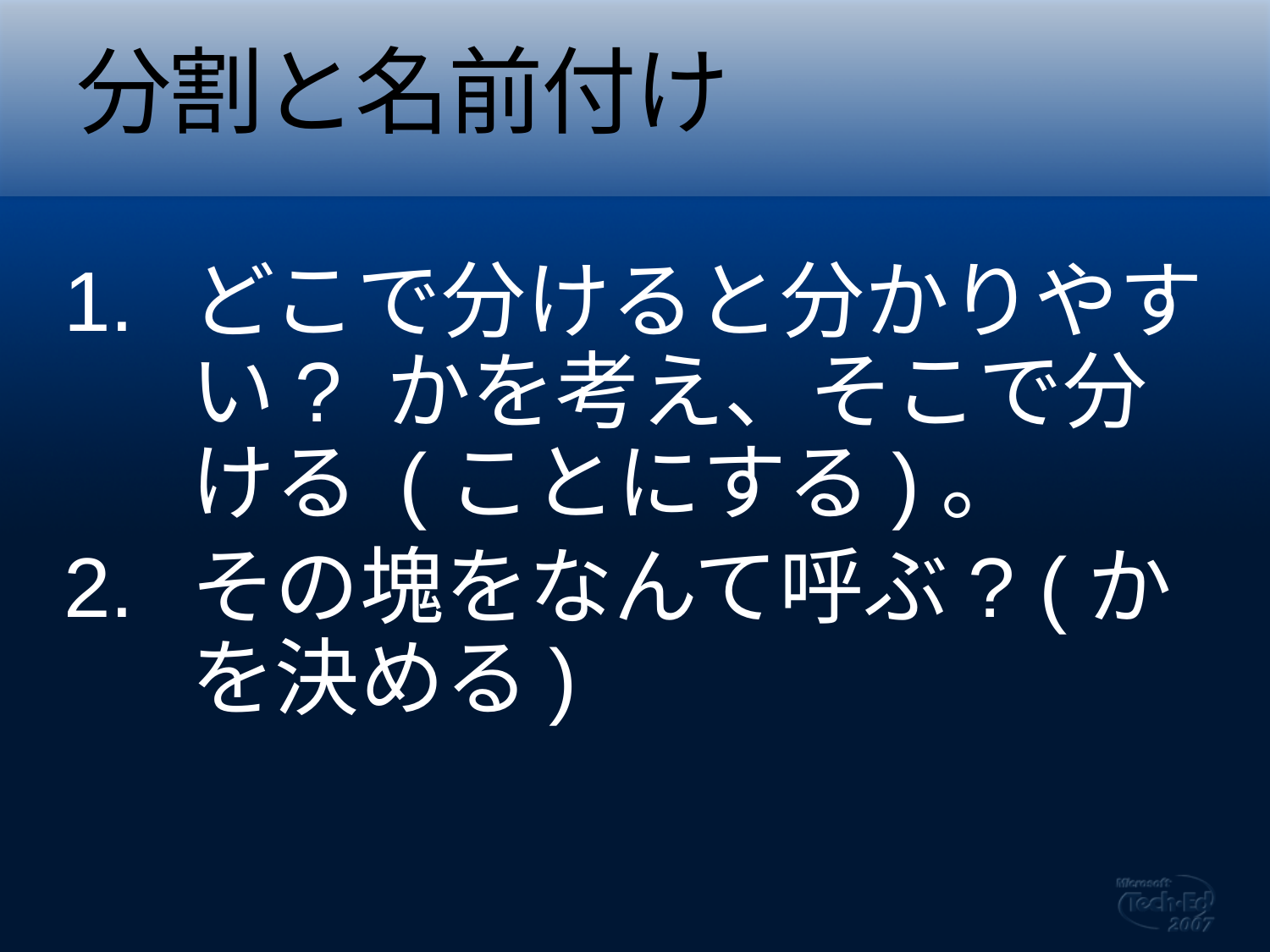

# 分割と名前付け
どこで分けると分かりやすい? かを考え、そこで分ける (ことにする)。
その塊をなんて呼ぶ? (かを決める)